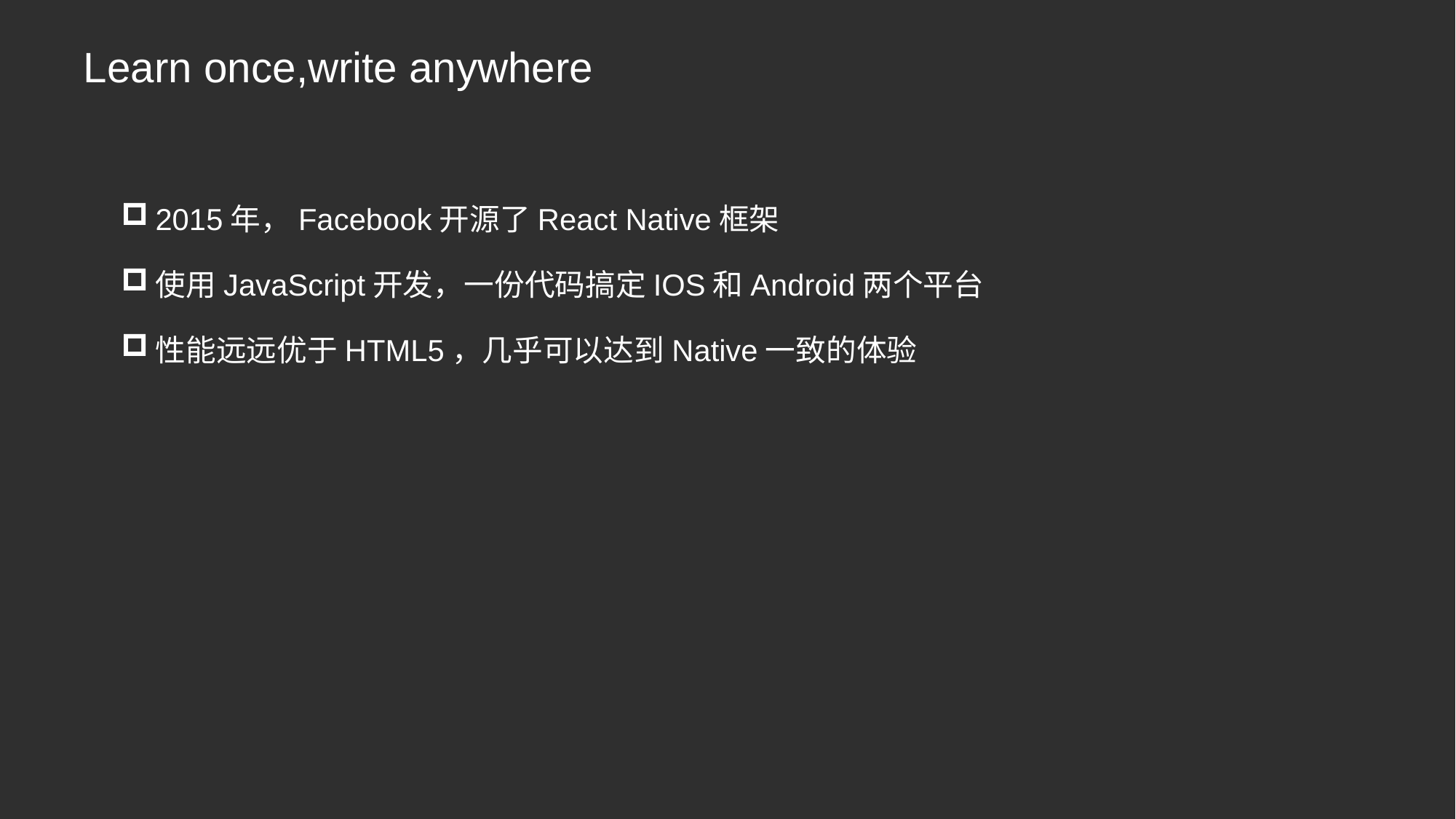

# Learn once,write anywhere
2015年，Facebook开源了React Native框架
使用JavaScript开发，一份代码搞定IOS和Android两个平台
性能远远优于HTML5，几乎可以达到Native一致的体验